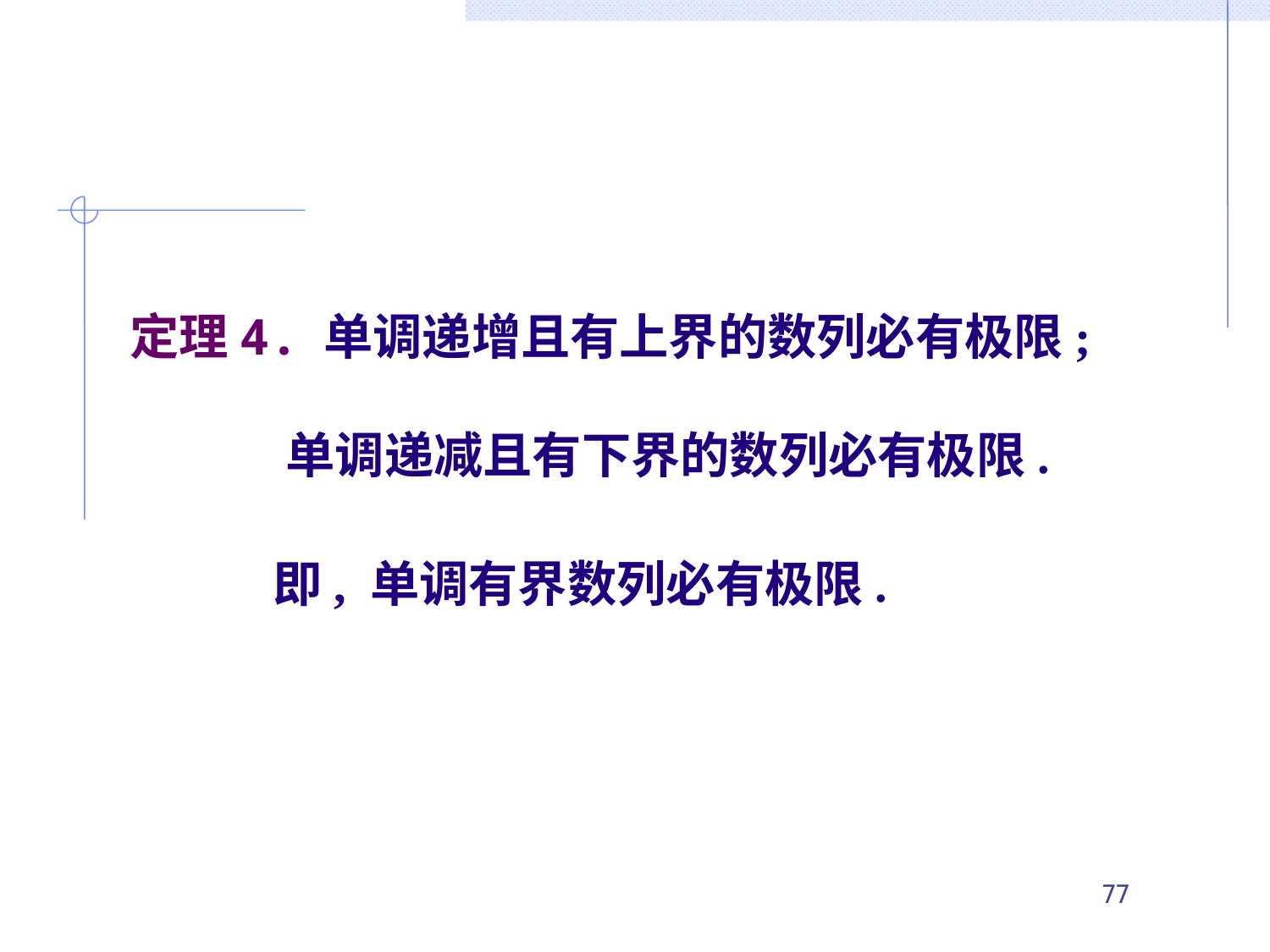

定理4. 单调递增且有上界的数列必有极限;
单调递减且有下界的数列必有极限.
即, 单调有界数列必有极限.
77